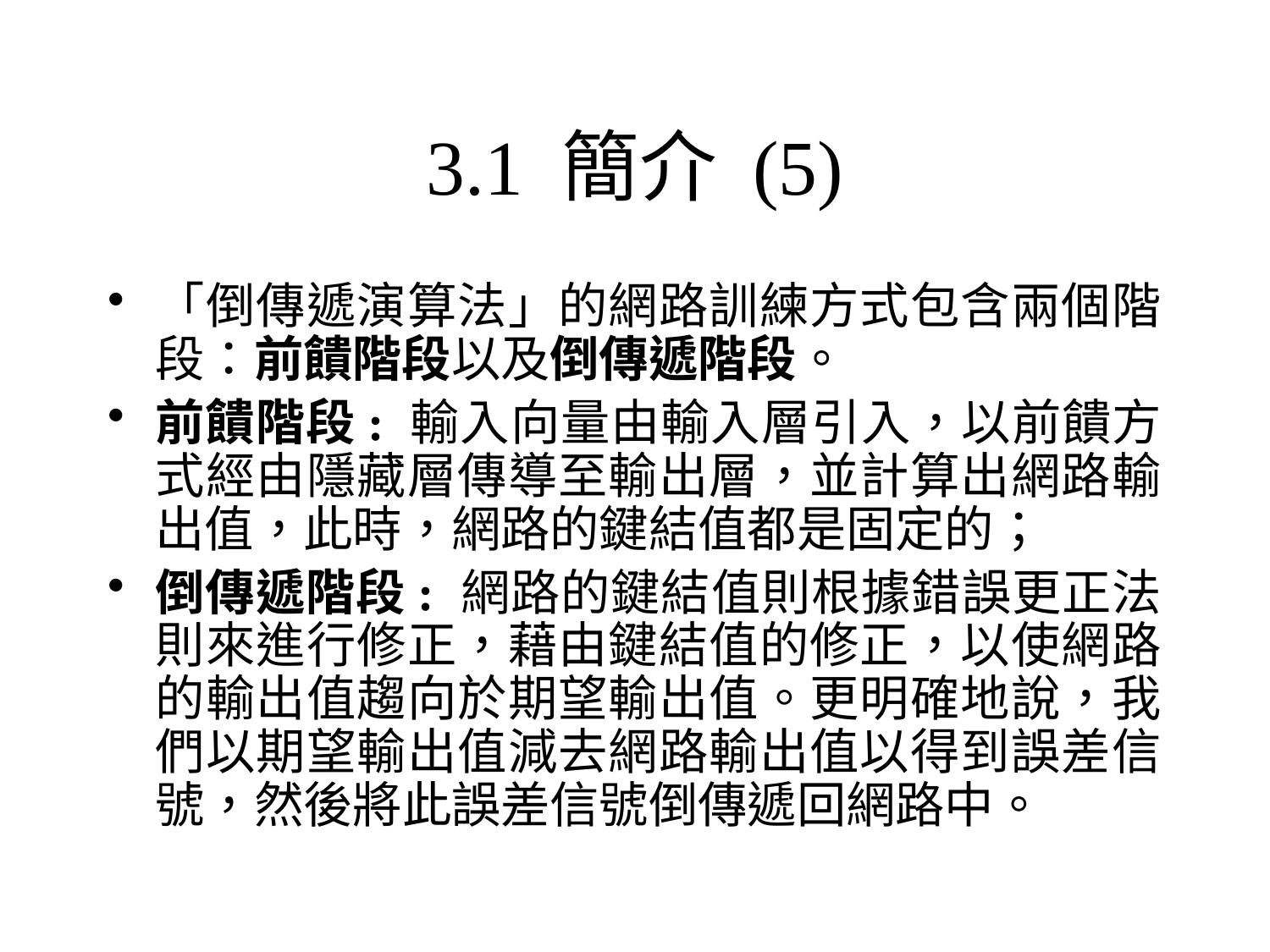

# 3.1 簡介 (5)
「倒傳遞演算法」的網路訓練方式包含兩個階段：前饋階段以及倒傳遞階段。
前饋階段: 輸入向量由輸入層引入，以前饋方式經由隱藏層傳導至輸出層，並計算出網路輸出值，此時，網路的鍵結值都是固定的；
倒傳遞階段: 網路的鍵結值則根據錯誤更正法則來進行修正，藉由鍵結值的修正，以使網路的輸出值趨向於期望輸出值。更明確地說，我們以期望輸出值減去網路輸出值以得到誤差信號，然後將此誤差信號倒傳遞回網路中。